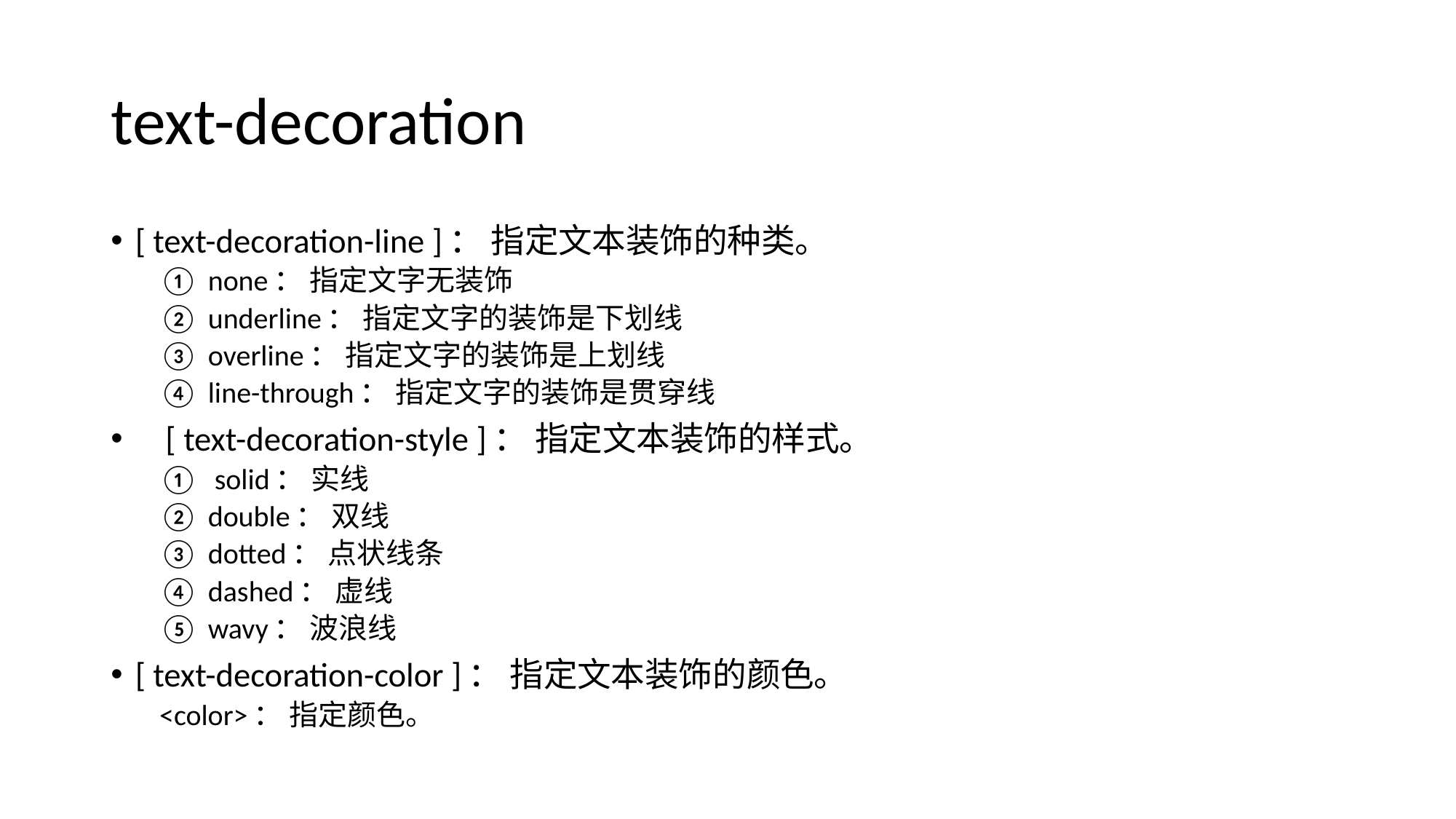

# text-decoration
[ text-decoration-line ]： 指定文本装饰的种类。
none： 指定文字无装饰
underline： 指定文字的装饰是下划线
overline： 指定文字的装饰是上划线
line-through： 指定文字的装饰是贯穿线
[ text-decoration-style ]： 指定文本装饰的样式。
 solid： 实线
double： 双线
dotted： 点状线条
dashed： 虚线
wavy： 波浪线
[ text-decoration-color ]： 指定文本装饰的颜色。
<color>： 指定颜色。